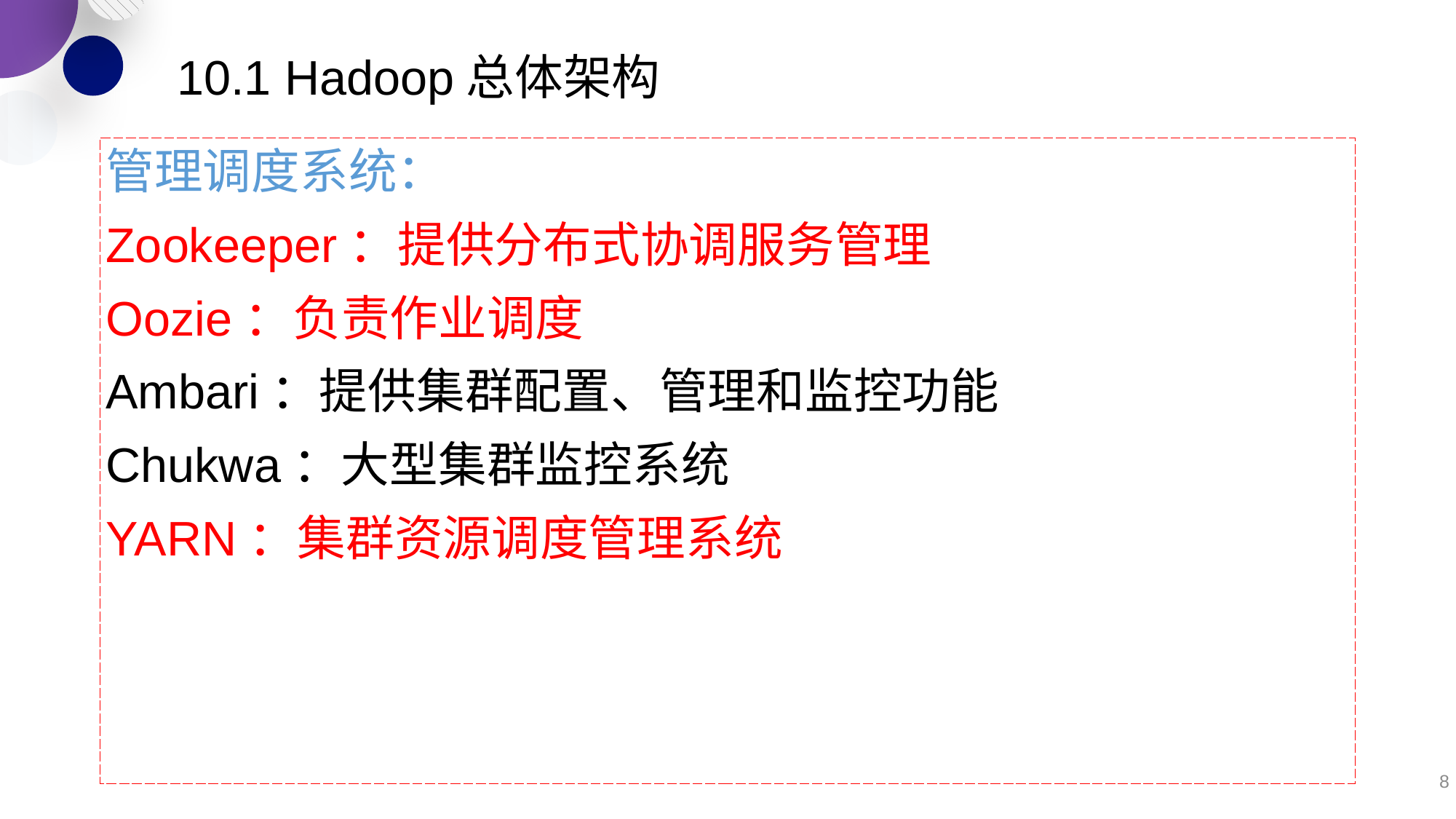

# 10.1 Hadoop总体架构
管理调度系统：
Zookeeper：提供分布式协调服务管理
Oozie：负责作业调度
Ambari：提供集群配置、管理和监控功能
Chukwa：大型集群监控系统
YARN：集群资源调度管理系统

8